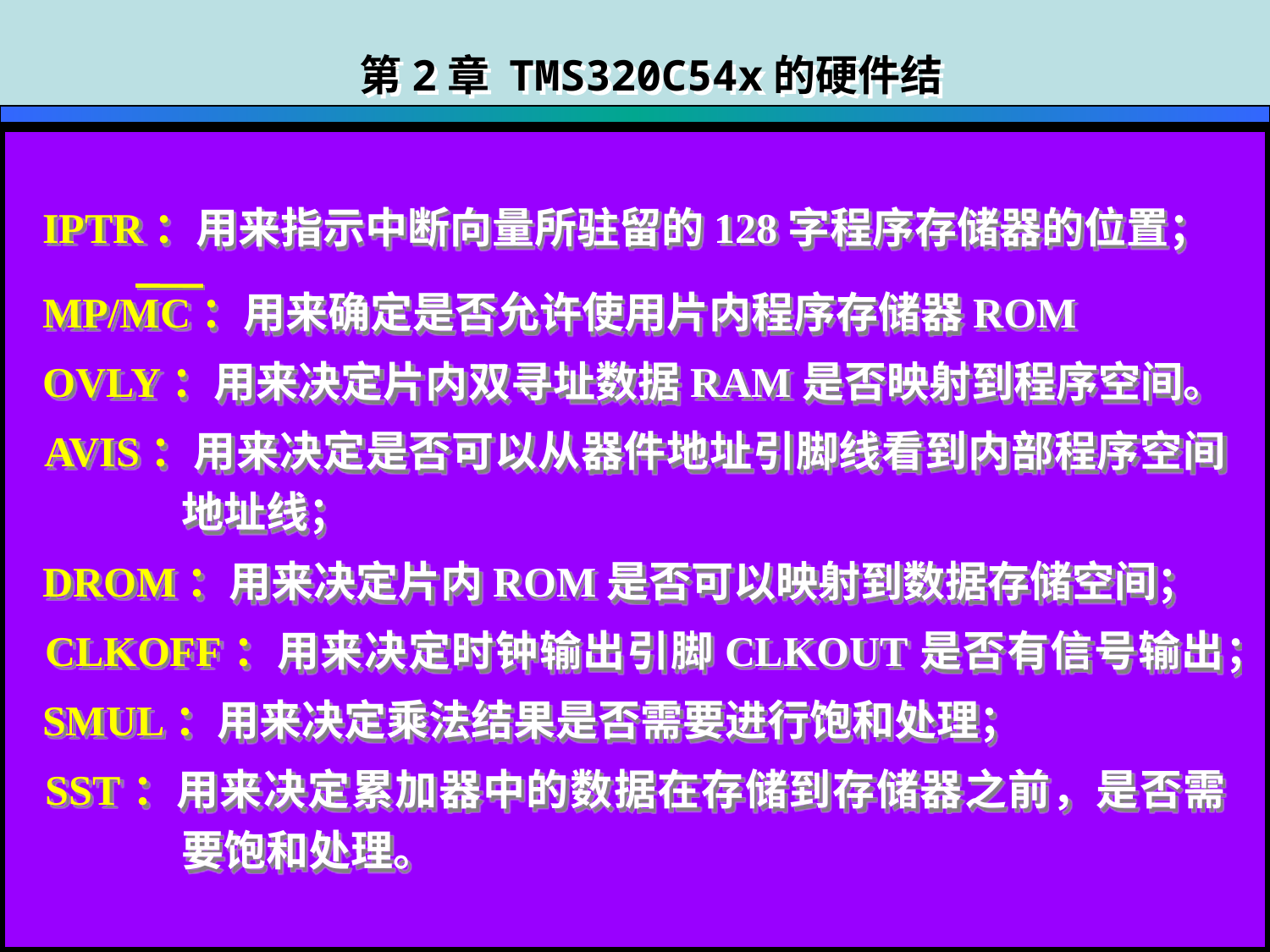

第2章 TMS320C54x的硬件结构

  IPTR：用来指示中断向量所驻留的128字程序存储器的位置；
  MP/MC：用来确定是否允许使用片内程序存储器ROM
  OVLY：用来决定片内双寻址数据RAM是否映射到程序空间。
  AVIS：用来决定是否可以从器件地址引脚线看到内部程序空间地址线；
  DROM：用来决定片内ROM是否可以映射到数据存储空间；
  CLKOFF：用来决定时钟输出引脚CLKOUT是否有信号输出；
  SMUL：用来决定乘法结果是否需要进行饱和处理；
  SST：用来决定累加器中的数据在存储到存储器之前，是否需要饱和处理。

73